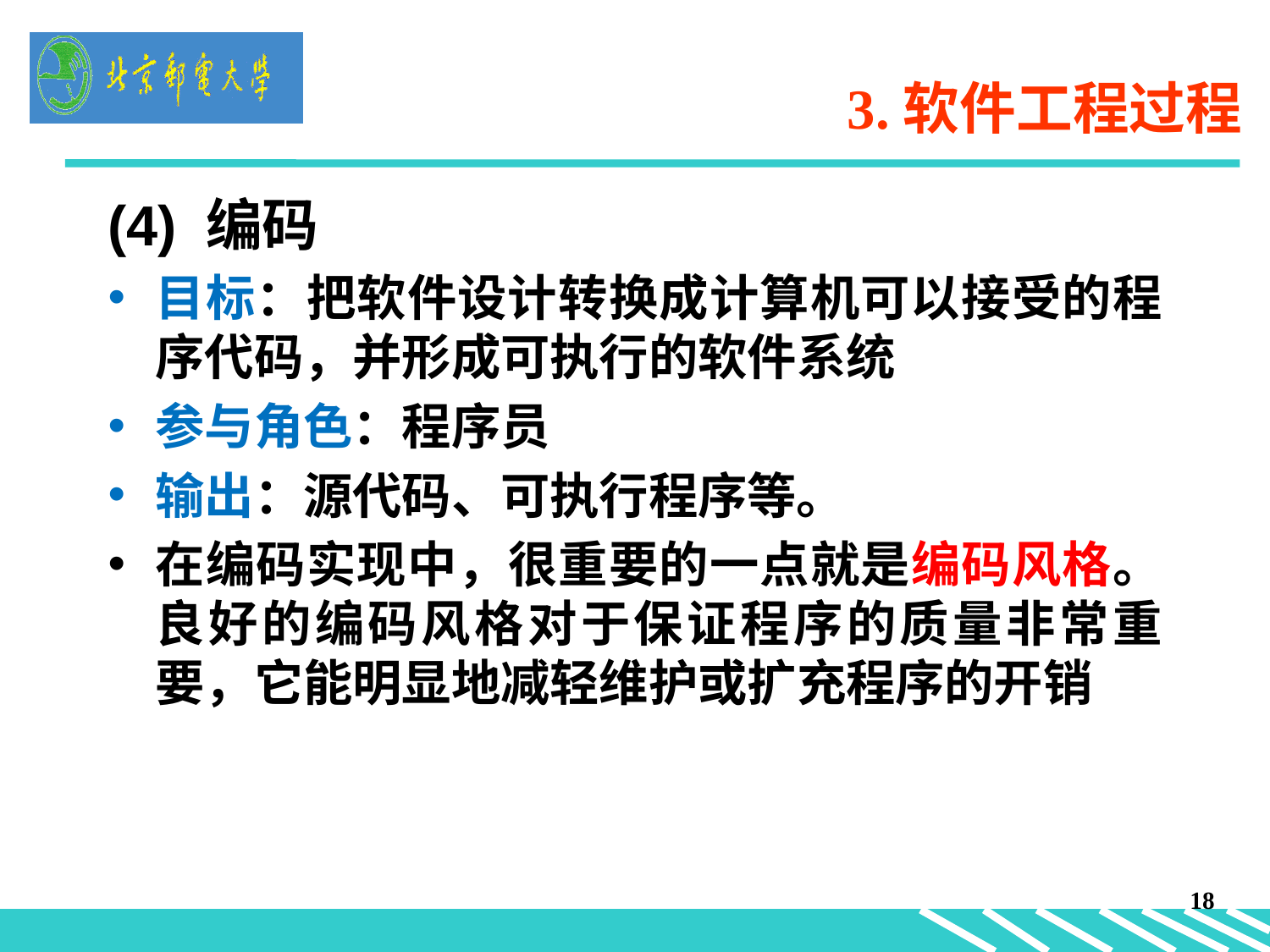

# 3.软件工程过程
(4) 编码
目标：把软件设计转换成计算机可以接受的程序代码，并形成可执行的软件系统
参与角色：程序员
输出：源代码、可执行程序等。
在编码实现中，很重要的一点就是编码风格。良好的编码风格对于保证程序的质量非常重要，它能明显地减轻维护或扩充程序的开销
18